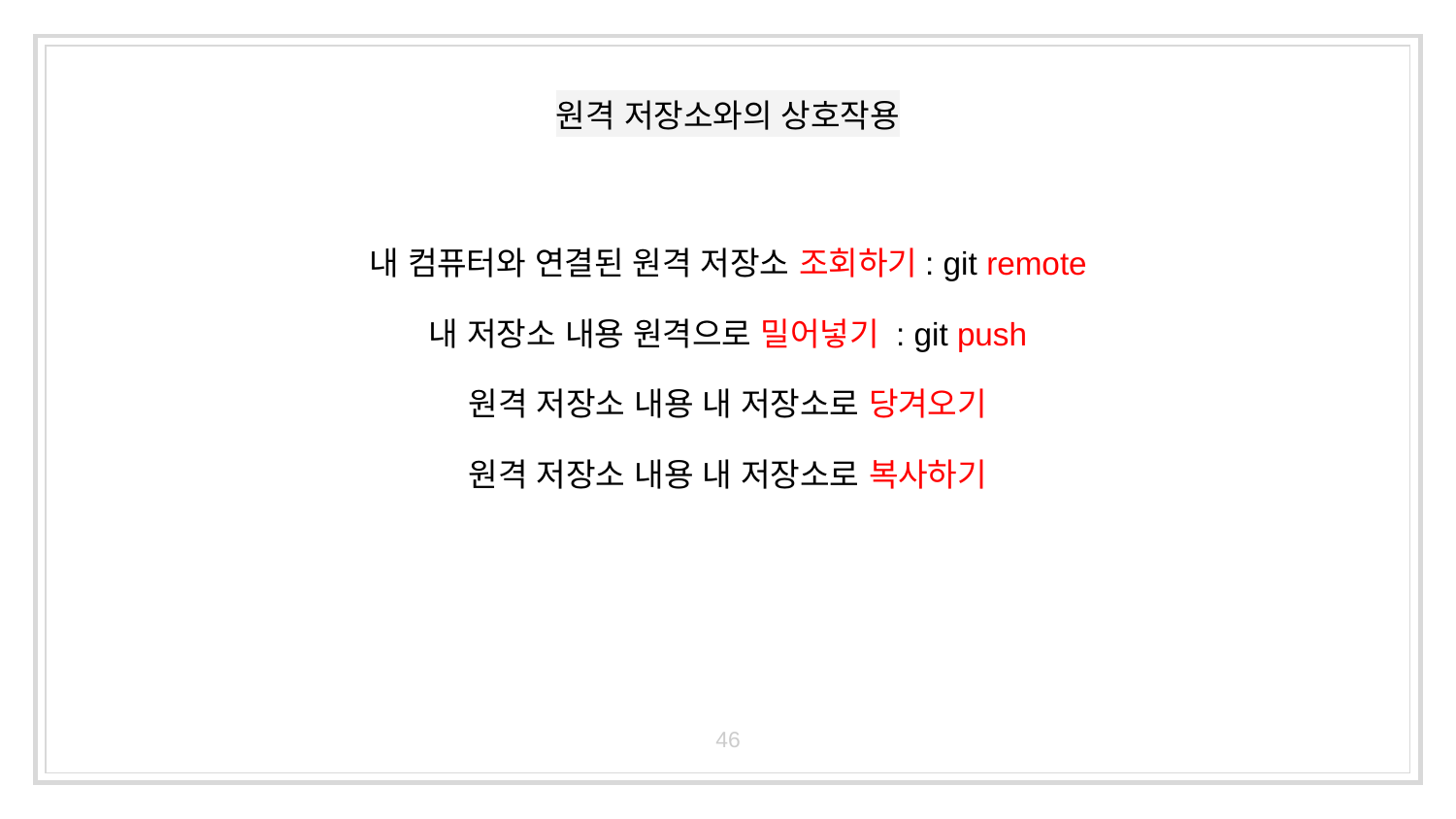

# 원격 저장소와의 상호작용

내 컴퓨터와 연결된 원격 저장소 조회하기: git remote
내 저장소 내용 원격으로 밀어넣기 : git push
원격 저장소 내용 내 저장소로 당겨오기
원격 저장소 내용 내 저장소로 복사하기

46